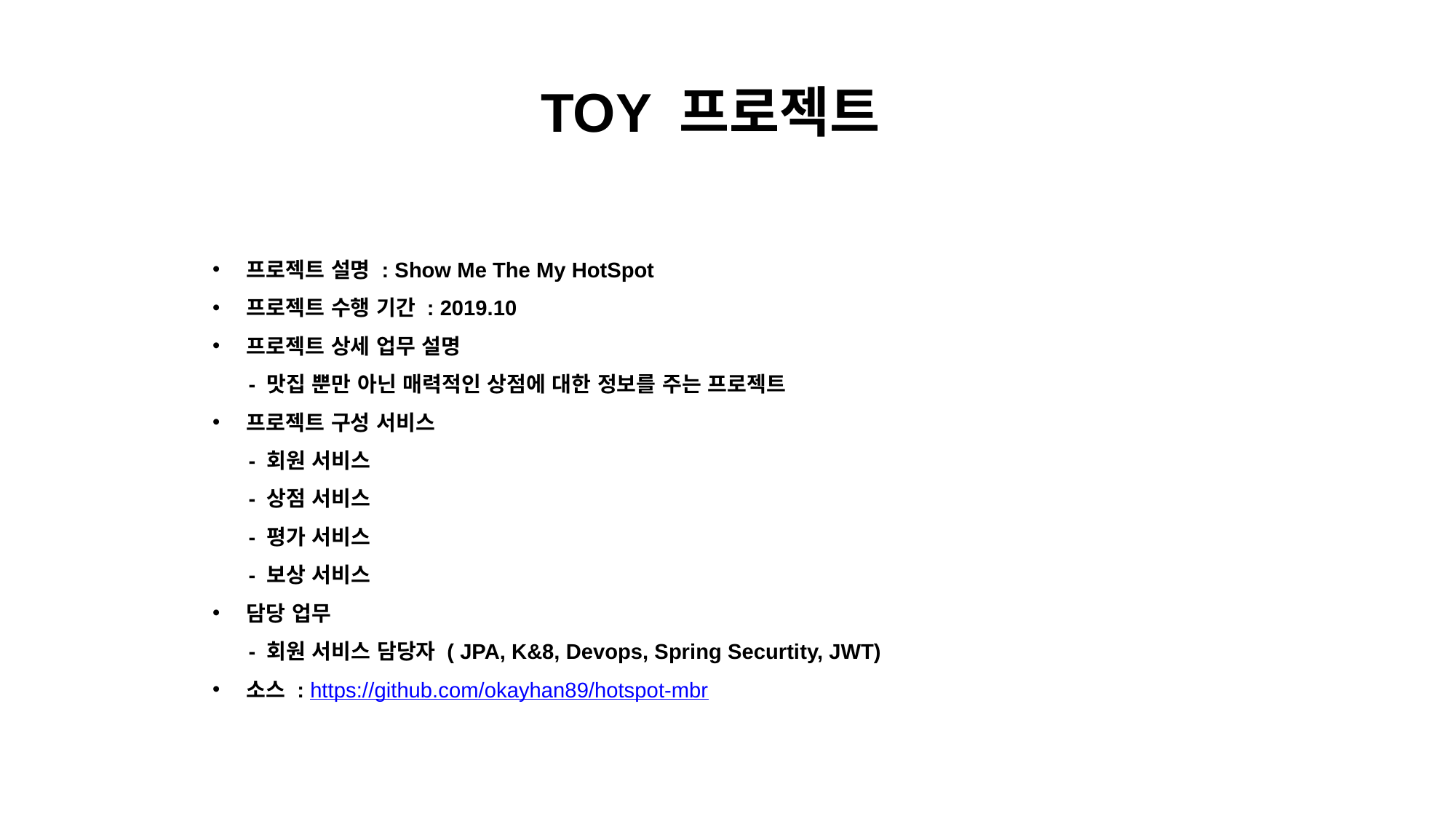

TOY 프로젝트
프로젝트 설명 : Show Me The My HotSpot
프로젝트 수행 기간 : 2019.10
프로젝트 상세 업무 설명
      - 맛집 뿐만 아닌 매력적인 상점에 대한 정보를 주는 프로젝트
프로젝트 구성 서비스
      - 회원 서비스
      - 상점 서비스
      - 평가 서비스
      - 보상 서비스
담당 업무
      - 회원 서비스 담당자 ( JPA, K&8, Devops, Spring Securtity, JWT)
소스 : https://github.com/okayhan89/hotspot-mbr